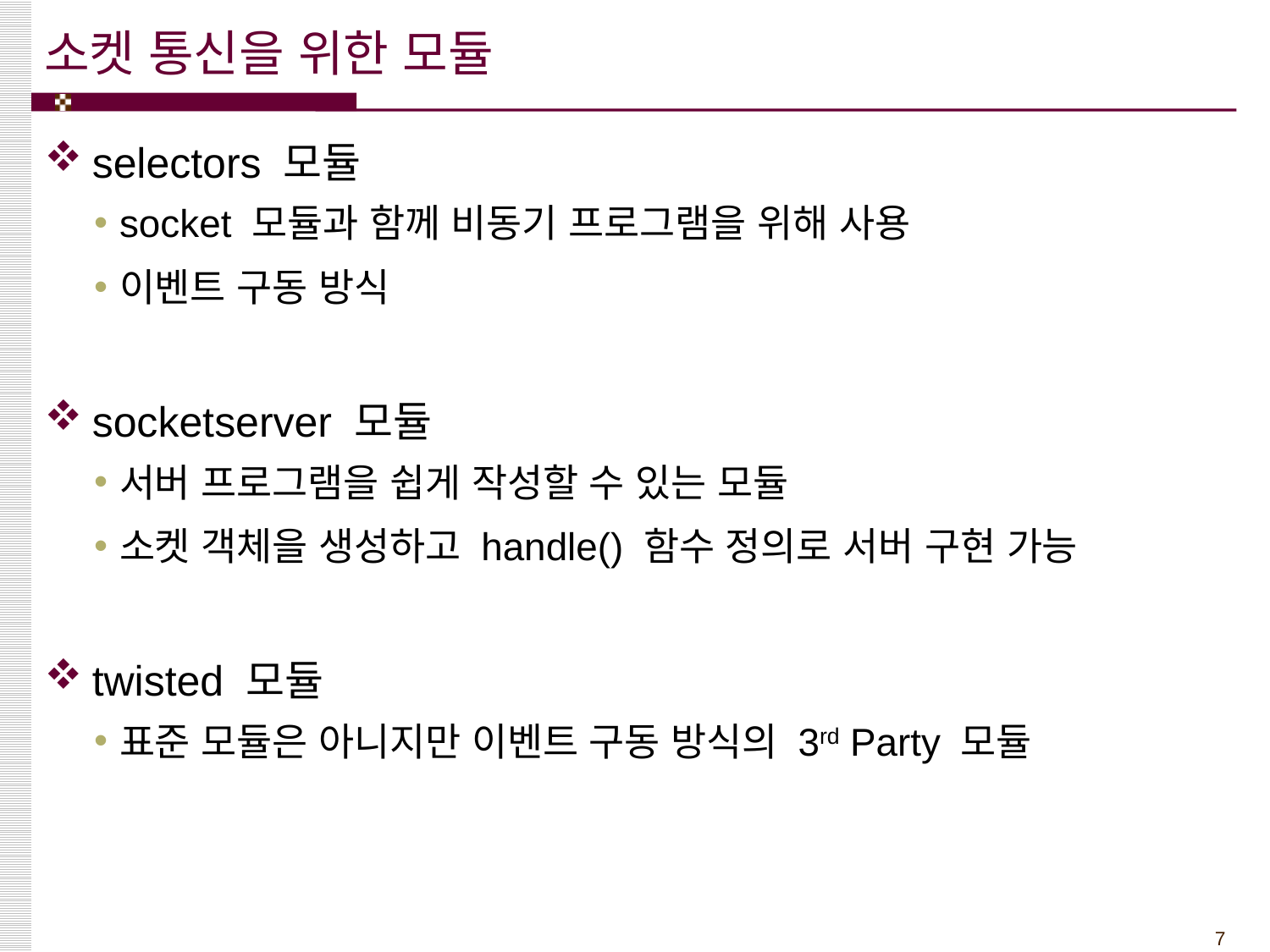

# 소켓 통신을 위한 모듈
selectors 모듈
socket 모듈과 함께 비동기 프로그램을 위해 사용
이벤트 구동 방식

socketserver 모듈
서버 프로그램을 쉽게 작성할 수 있는 모듈
소켓 객체을 생성하고 handle() 함수 정의로 서버 구현 가능

twisted 모듈
표준 모듈은 아니지만 이벤트 구동 방식의 3rd Party 모듈